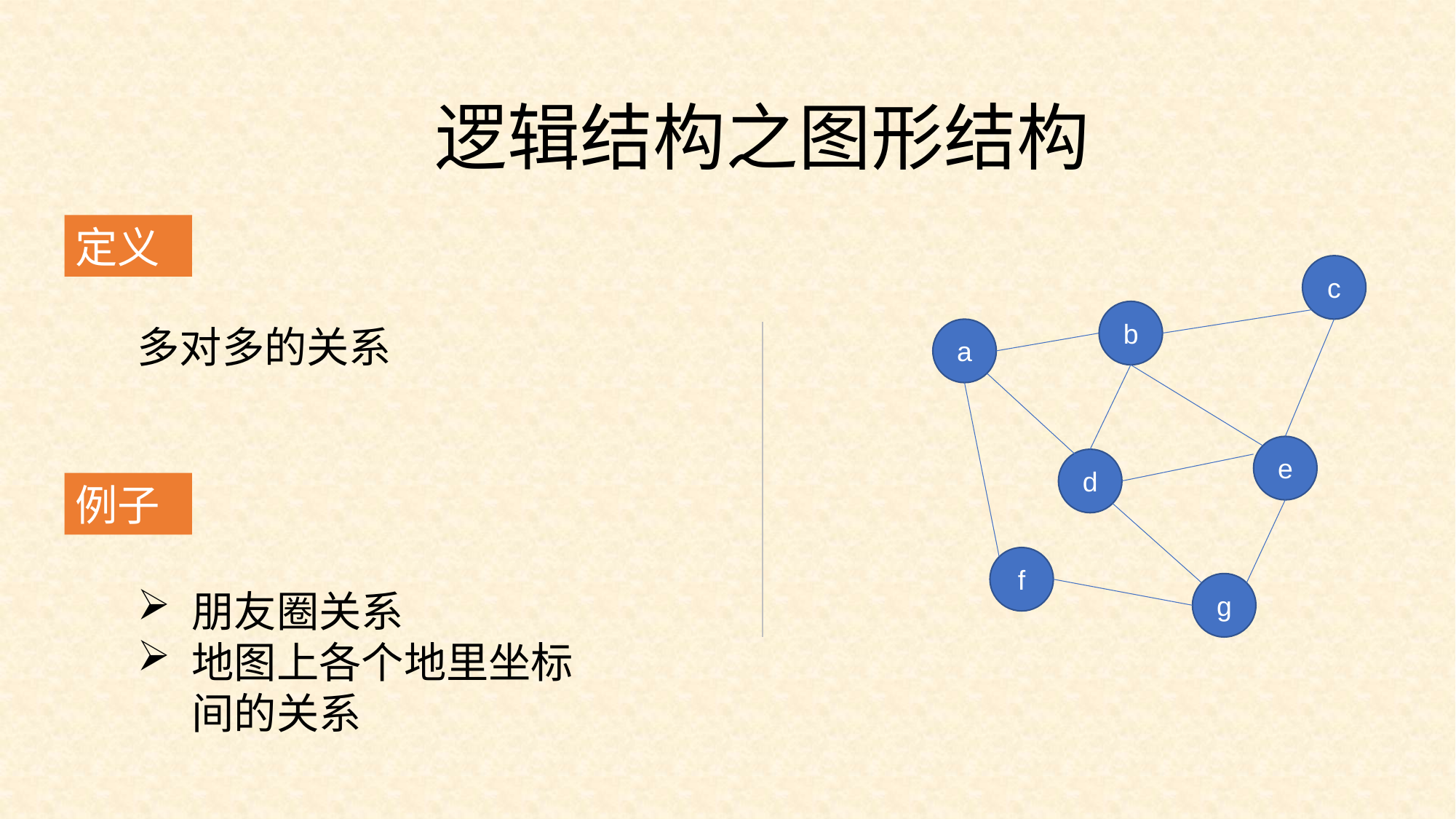

逻辑结构之图形结构
定义
c
b
多对多的关系
a
e
d
例子
f
g
朋友圈关系
地图上各个地里坐标间的关系